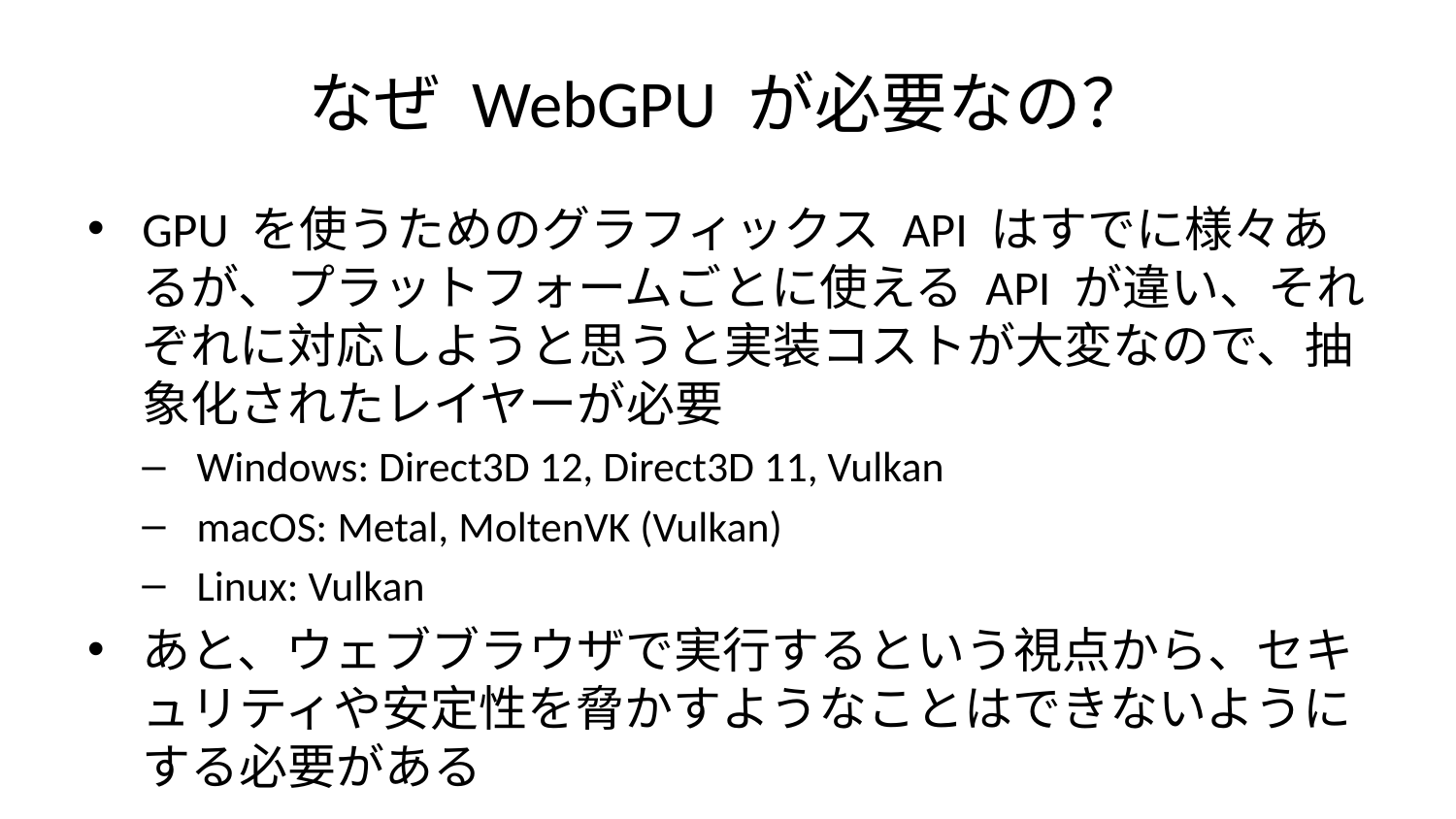

# なぜ WebGPU が必要なの？
GPU を使うためのグラフィックス API はすでに様々あるが、プラットフォームごとに使える API が違い、それぞれに対応しようと思うと実装コストが大変なので、抽象化されたレイヤーが必要
Windows: Direct3D 12, Direct3D 11, Vulkan
macOS: Metal, MoltenVK (Vulkan)
Linux: Vulkan
あと、ウェブブラウザで実行するという視点から、セキュリティや安定性を脅かすようなことはできないようにする必要がある